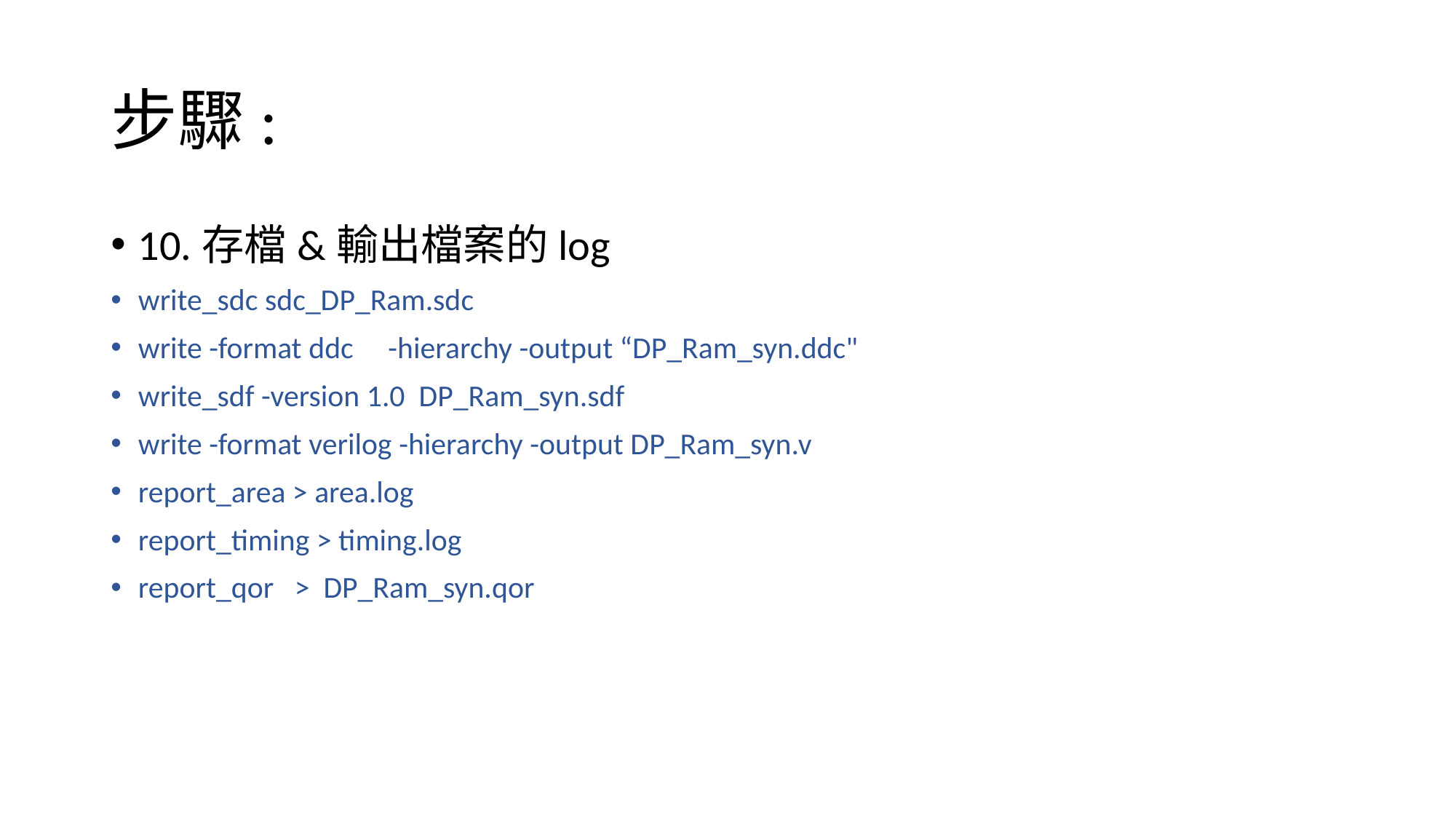

# 步驟:
10.存檔&輸出檔案的log
write_sdc sdc_DP_Ram.sdc
write -format ddc     -hierarchy -output “DP_Ram_syn.ddc"
write_sdf -version 1.0  DP_Ram_syn.sdf
write -format verilog -hierarchy -output DP_Ram_syn.v
report_area > area.log
report_timing > timing.log
report_qor   >  DP_Ram_syn.qor